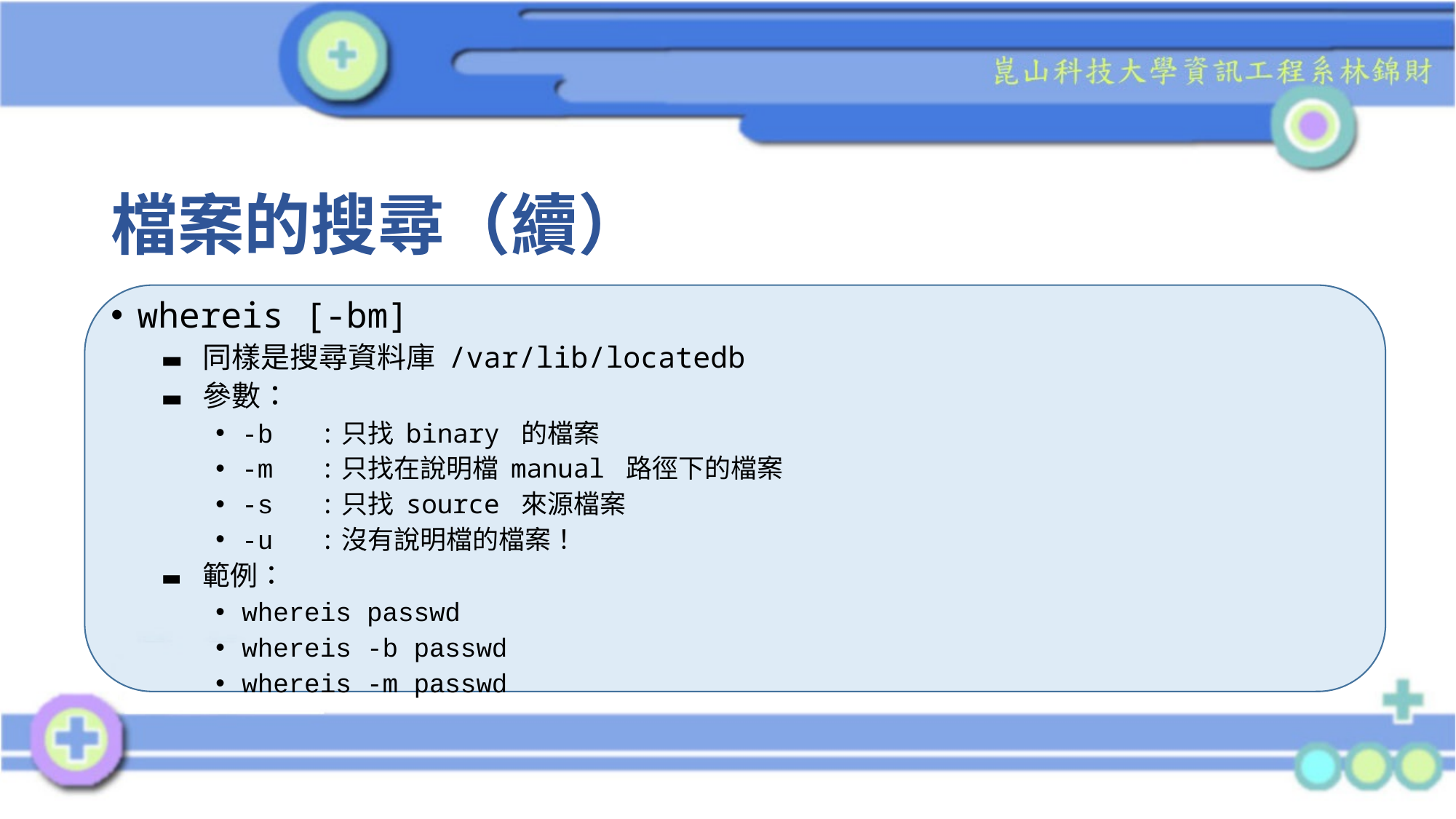

# 檔案的搜尋（續）

whereis [-bm]
同樣是搜尋資料庫 /var/lib/locatedb
參數：
-b   :只找 binary 的檔案
-m   :只找在說明檔 manual 路徑下的檔案
-s   :只找 source 來源檔案
-u   :沒有說明檔的檔案！
範例：
whereis passwd
whereis -b passwd
whereis -m passwd